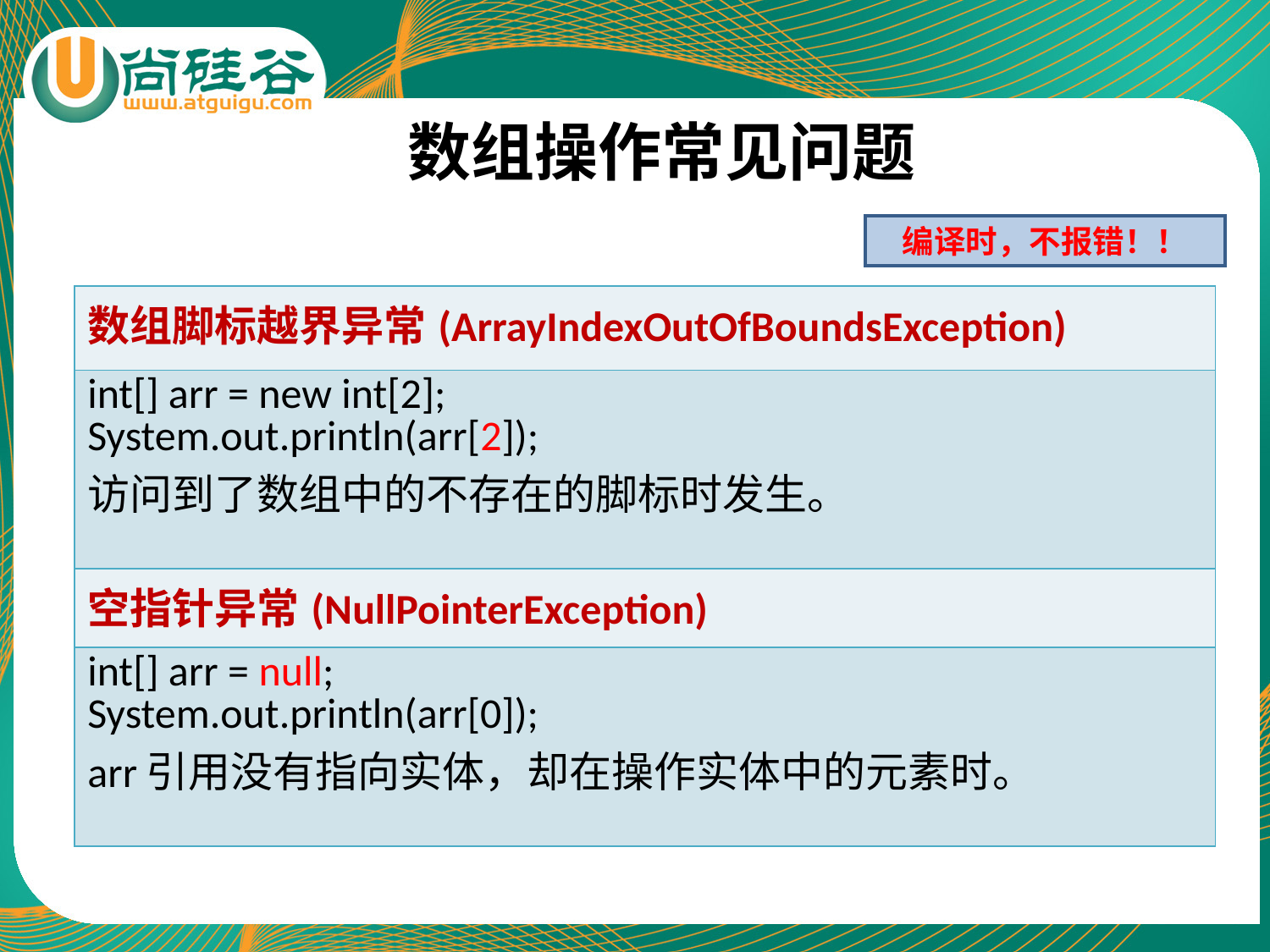

数组操作常见问题
编译时，不报错！！
| 数组脚标越界异常(ArrayIndexOutOfBoundsException) |
| --- |
| int[] arr = new int[2]; System.out.println(arr[2]); 访问到了数组中的不存在的脚标时发生。 |
| 空指针异常(NullPointerException) |
| int[] arr = null; System.out.println(arr[0]); arr引用没有指向实体，却在操作实体中的元素时。 |